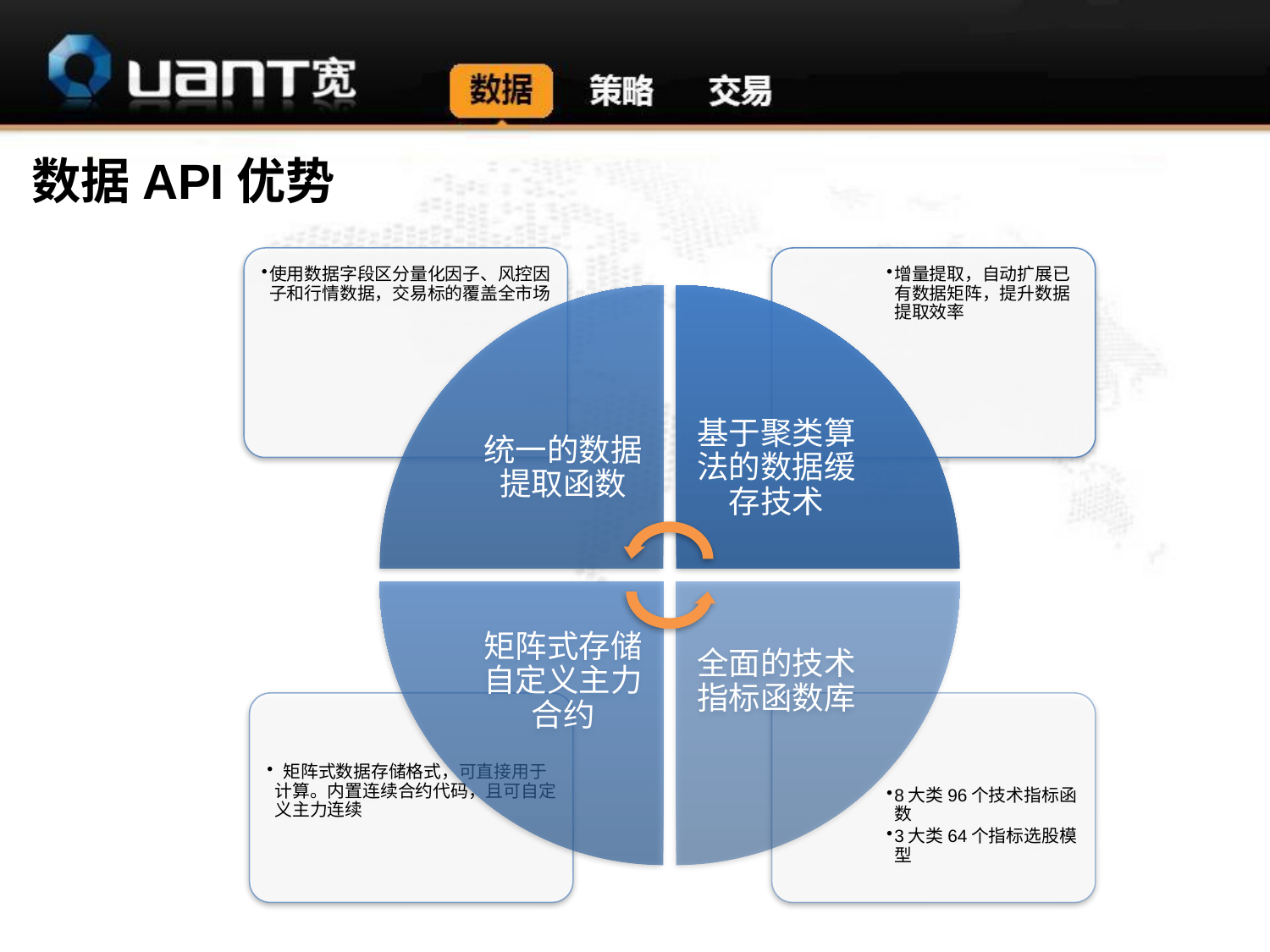

# 数据API优势
 矩阵式数据存储格式，可直接用于计算。内置连续合约代码，且可自定义主力连续

8大类96个技术指标函数
3大类64个指标选股模型
使用数据字段区分量化因子、风控因子和行情数据，交易标的覆盖全市场
增量提取，自动扩展已有数据矩阵，提升数据提取效率
基于聚类算法的数据缓存技术
统一的数据提取函数
矩阵式存储自定义主力合约
全面的技术指标函数库